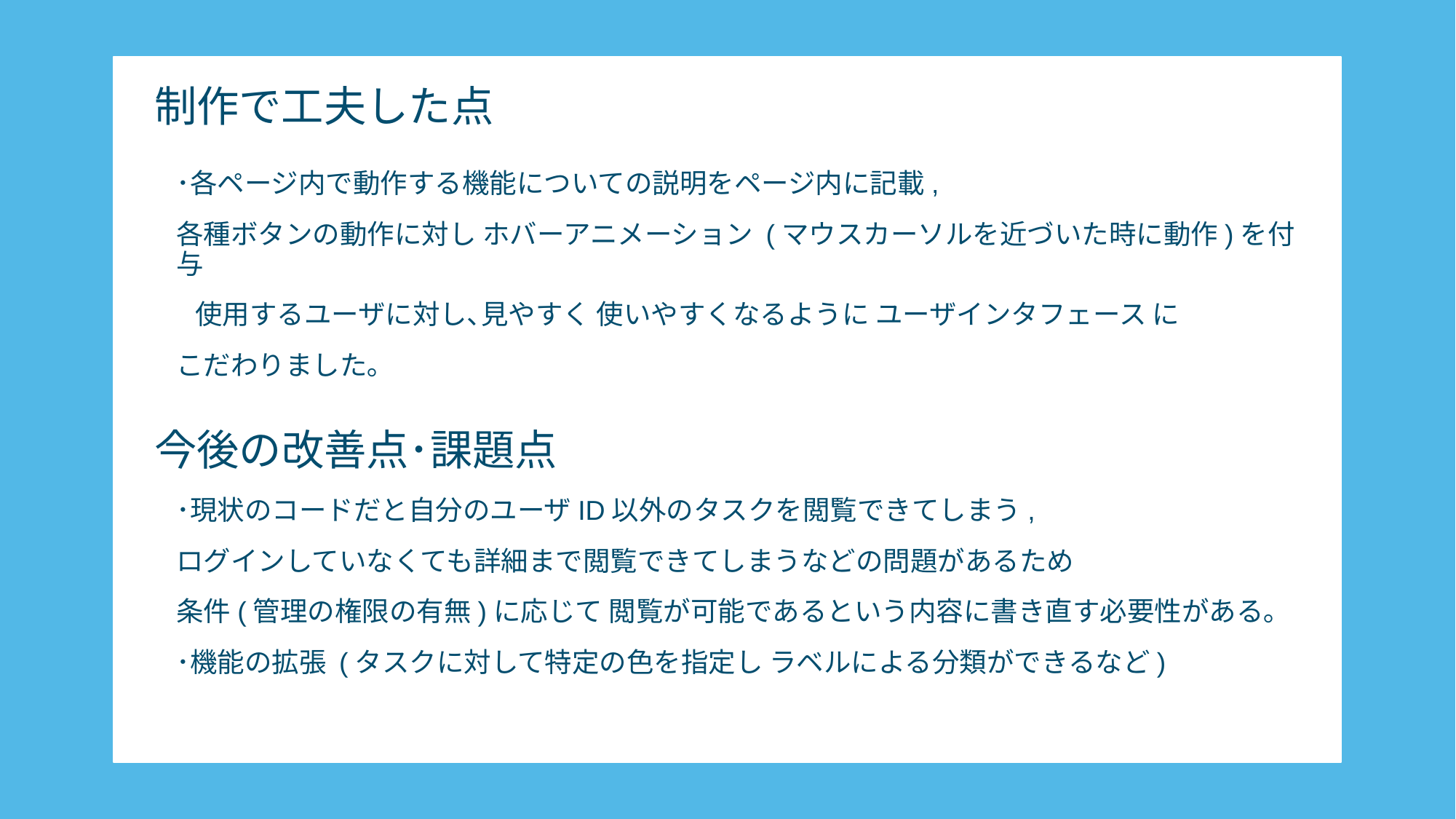

制作で工夫した点
･各ページ内で動作する機能についての説明をページ内に記載,
各種ボタンの動作に対し ホバーアニメーション (マウスカーソルを近づいた時に動作)を付与
  使用するユーザに対し､見やすく 使いやすくなるように ユーザインタフェース に
こだわりました｡
# 今後の改善点･課題点
･現状のコードだと自分のユーザID以外のタスクを閲覧できてしまう,
ログインしていなくても詳細まで閲覧できてしまうなどの問題があるため
条件(管理の権限の有無)に応じて 閲覧が可能であるという内容に書き直す必要性がある｡
･機能の拡張 (タスクに対して特定の色を指定し ラベルによる分類ができるなど)